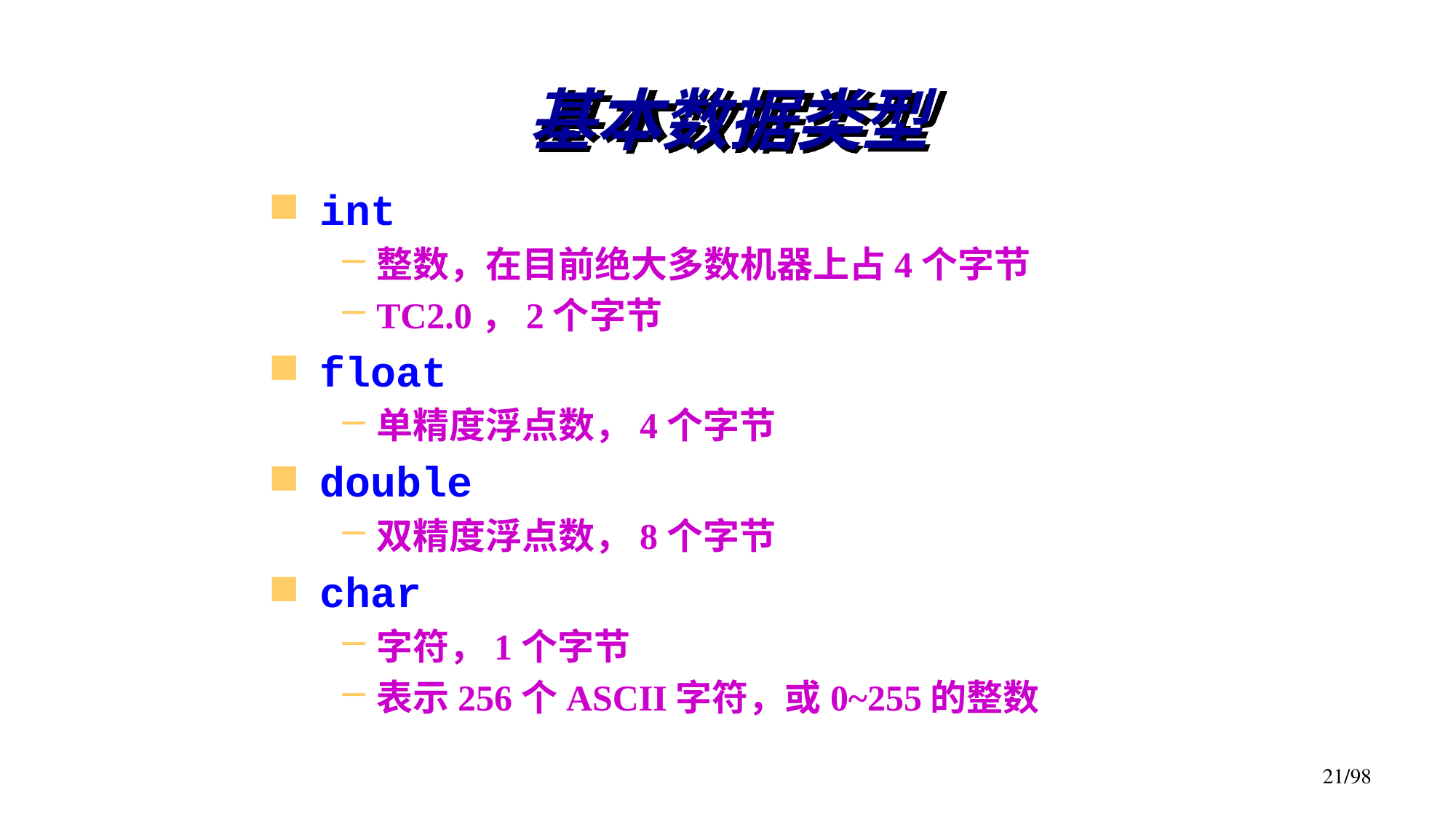

# 基本数据类型
int
整数，在目前绝大多数机器上占4个字节
TC2.0，2个字节
float
单精度浮点数，4个字节
double
双精度浮点数，8个字节
char
字符，1个字节
表示256个ASCII字符，或0~255的整数